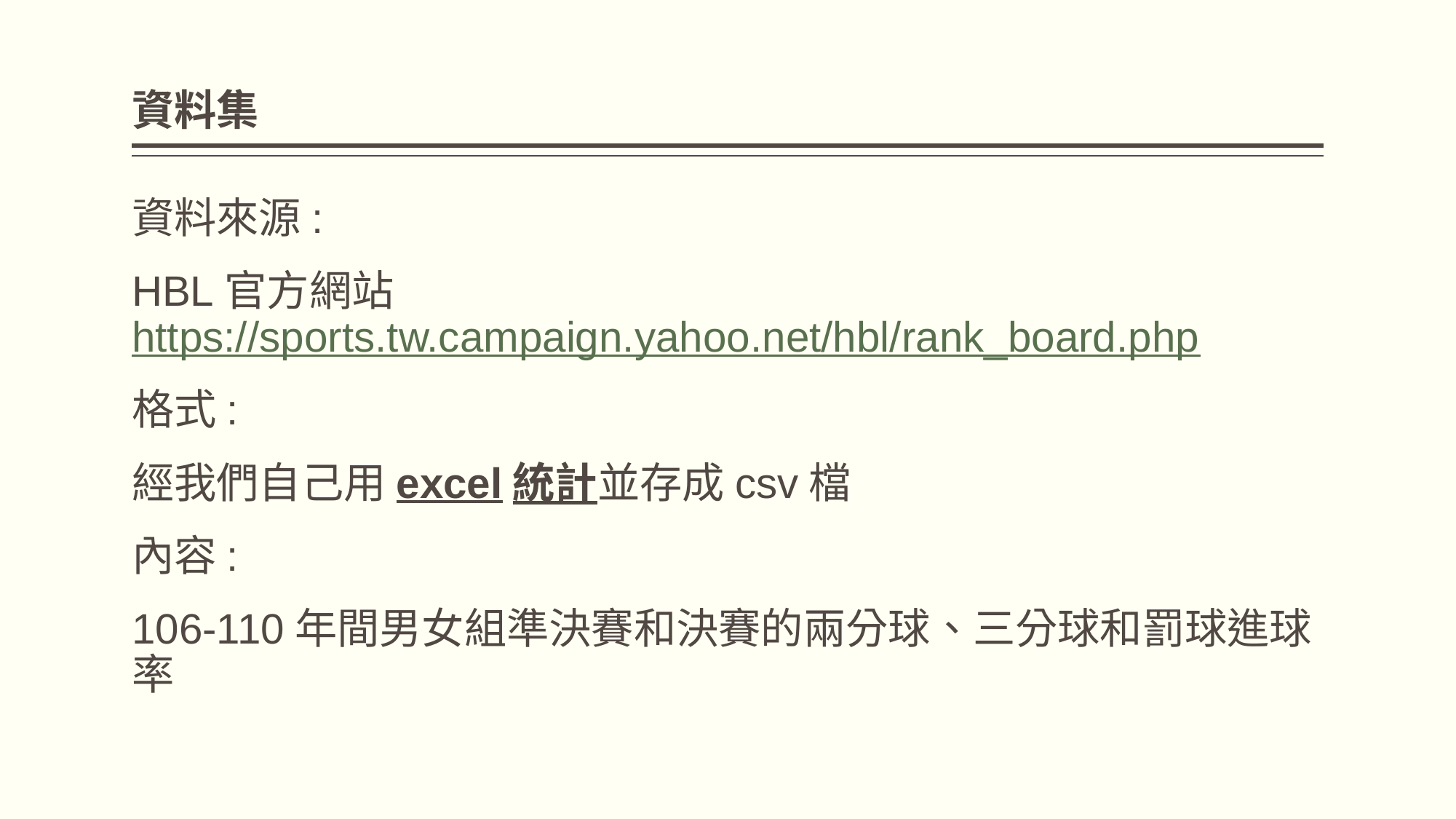

# 資料集
資料來源:
HBL官方網站https://sports.tw.campaign.yahoo.net/hbl/rank_board.php
格式:
經我們自己用excel統計並存成csv檔
內容:
106-110年間男女組準決賽和決賽的兩分球、三分球和罰球進球率